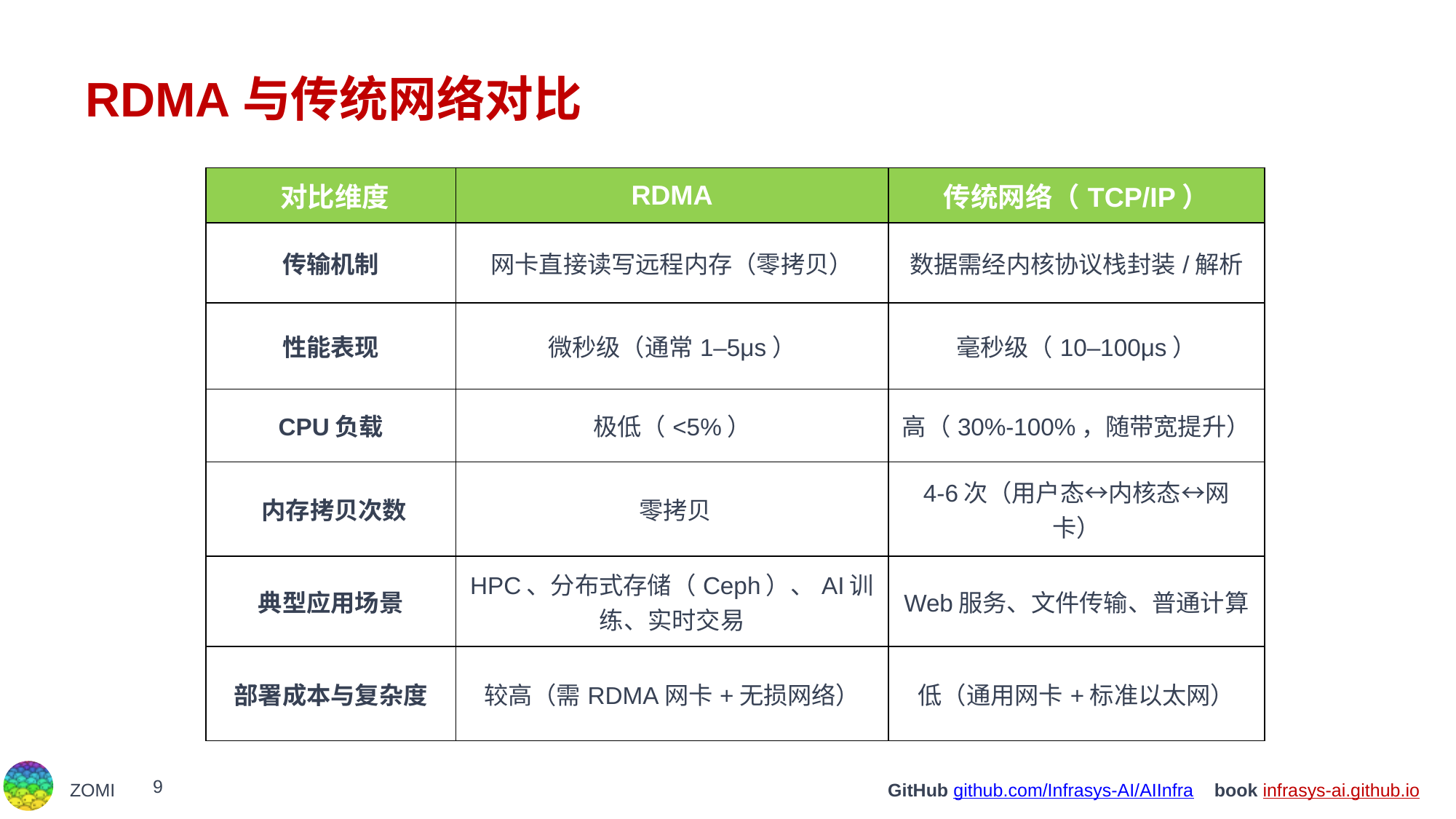

# RDMA与传统网络对比
| ​​对比维度 | RDMA | 传统网络（TCP/IP）​​ |
| --- | --- | --- |
| 传输机制​​ | 网卡直接读写远程内存（零拷贝） | 数据需经内核协议栈封装/解析 |
| 性能表现​​ | 微秒级​​（通常1–5μs） | 毫秒级（10–100μs） |
| ​​CPU负载​​ | 极低（<5%）​​ | 高（30%-100%，随带宽提升） |
| ​​内存拷贝次数​​ | ​​零拷贝​​ | 4-6次（用户态↔内核态↔网卡） |
| 典型应用场景 | HPC、分布式存储（Ceph）、AI训练、实时交易 | Web服务、文件传输、普通计算 |
| 部署成本与复杂度​​​​ | 较高（需RDMA网卡+无损网络） | 低（通用网卡+标准以太网） |